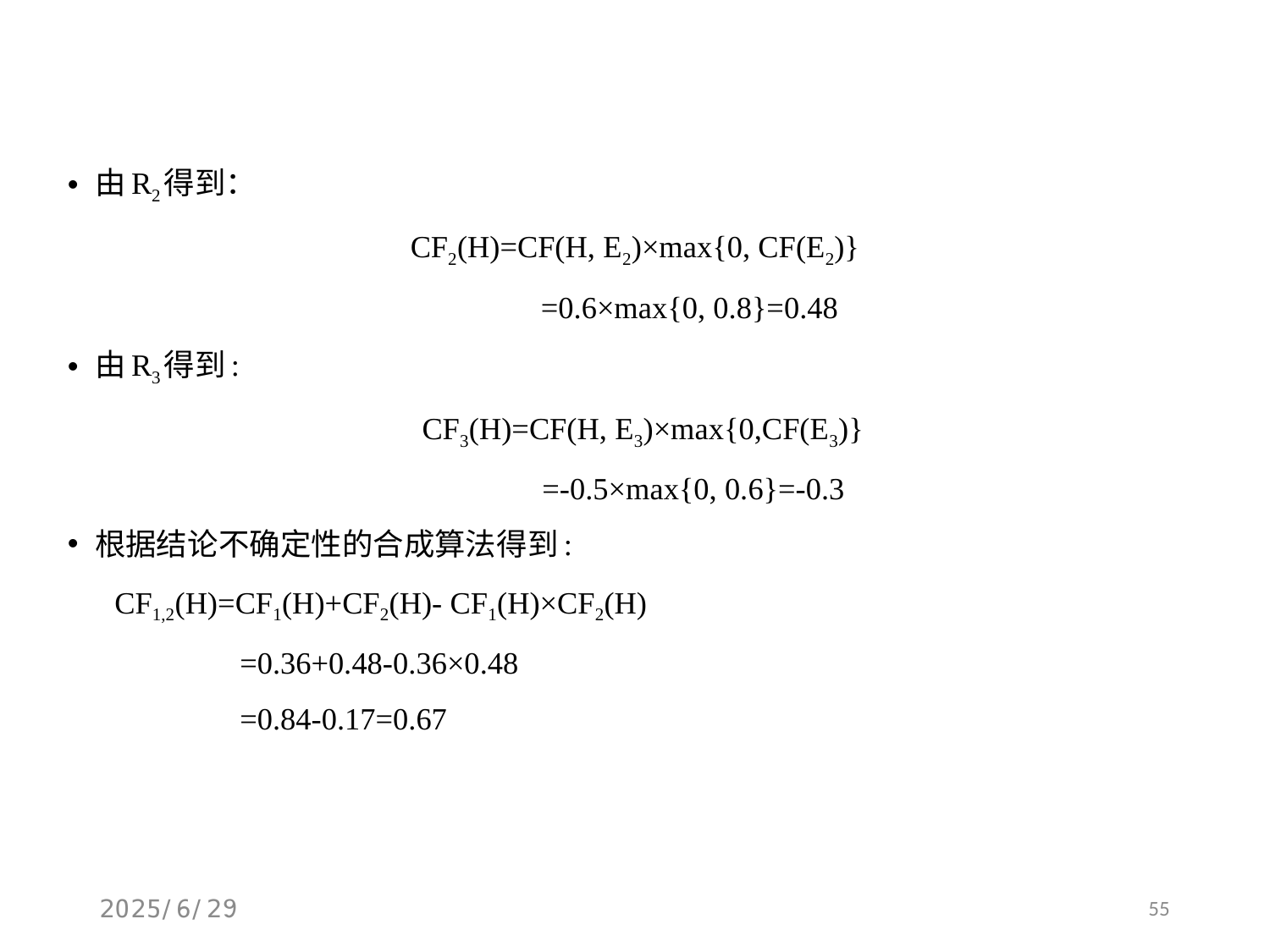

由R2得到：
CF2(H)=CF(H, E2)×max{0, CF(E2)}
              =0.6×max{0, 0.8}=0.48
由R3得到:
  CF3(H)=CF(H, E3)×max{0,CF(E3)}
               =-0.5×max{0, 0.6}=-0.3
根据结论不确定性的合成算法得到:
      CF1,2(H)=CF1(H)+CF2(H)- CF1(H)×CF2(H)
                      =0.36+0.48-0.36×0.48
                      =0.84-0.17=0.67
2025/6/29
55